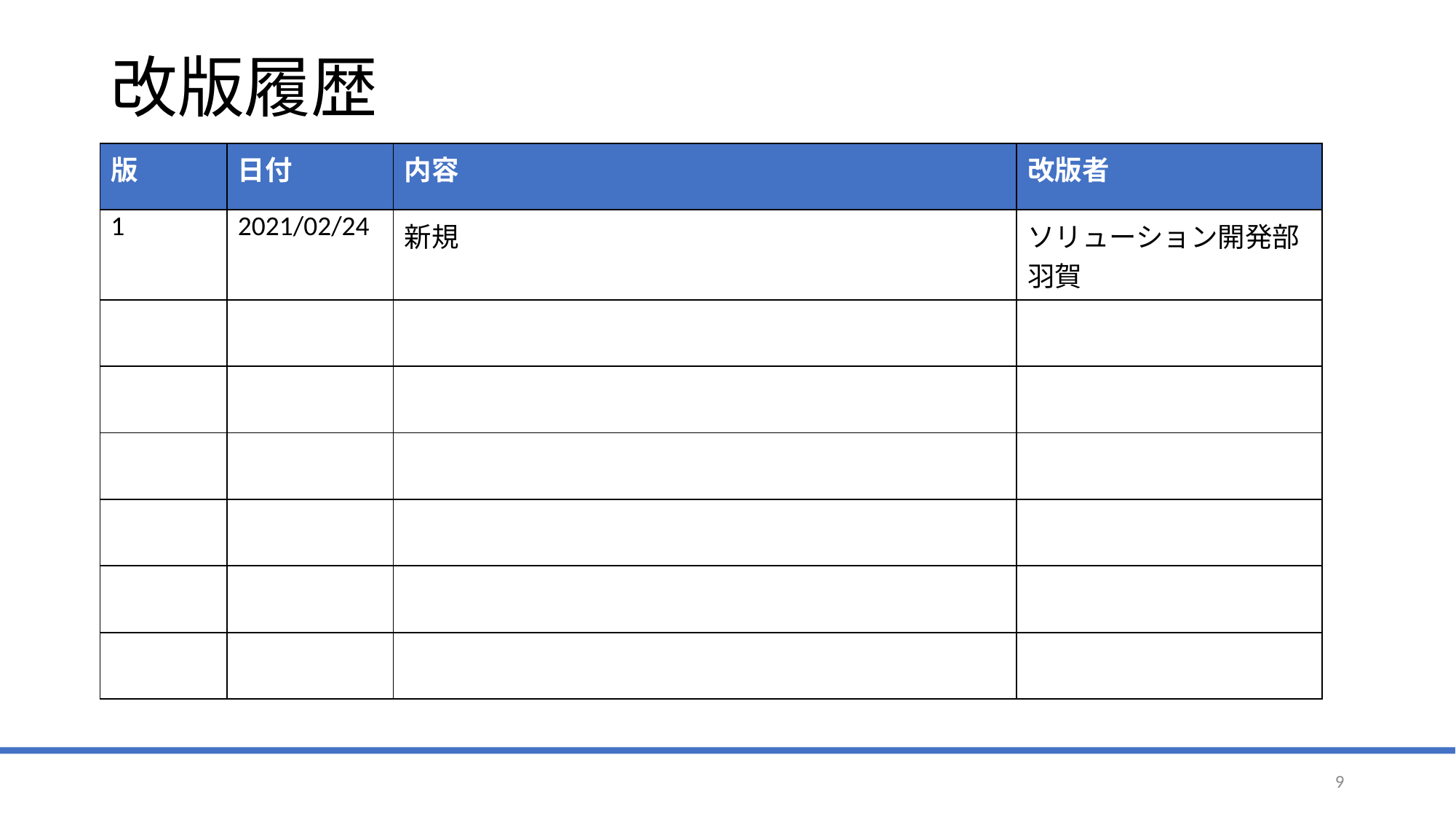

# 改版履歴
| 版 | 日付 | 内容 | 改版者 |
| --- | --- | --- | --- |
| 1 | 2021/02/24 | 新規 | ソリューション開発部 羽賀 |
|  |  |  |  |
|  |  |  |  |
|  |  |  |  |
|  |  |  |  |
|  |  |  |  |
|  |  |  |  |
9